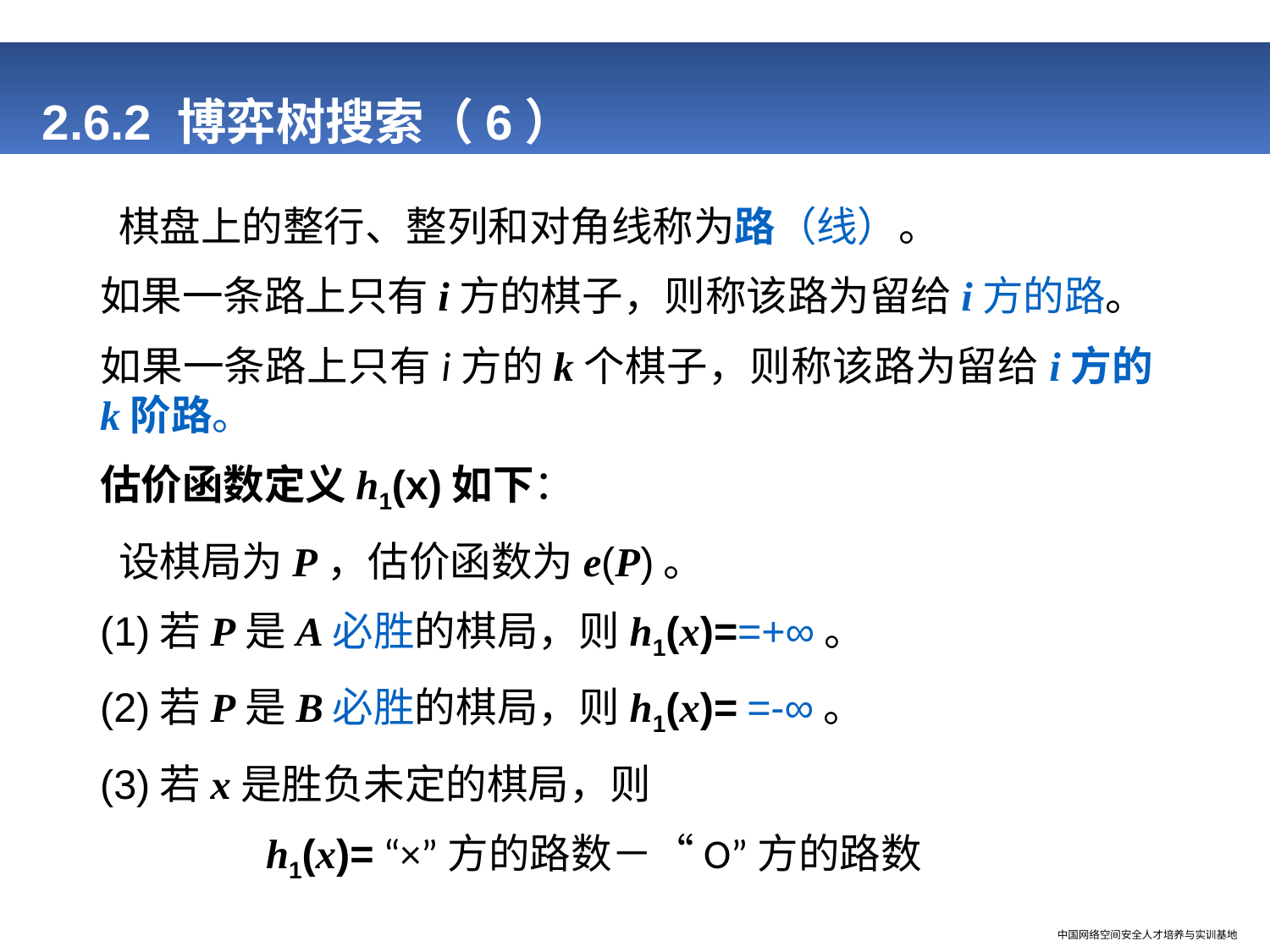

# 2.6.2 博弈树搜索（6）
 棋盘上的整行、整列和对角线称为路（线）。
如果一条路上只有i方的棋子，则称该路为留给i方的路。
如果一条路上只有i方的k个棋子，则称该路为留给i方的k阶路。
估价函数定义h1(x)如下：
 设棋局为P，估价函数为e(P)。
(1)若P是A必胜的棋局，则h1(x)==+∞。
(2)若P是B必胜的棋局，则h1(x)= =-∞。
(3)若x是胜负未定的棋局，则
                h1(x)= “×”方的路数－“O”方的路数